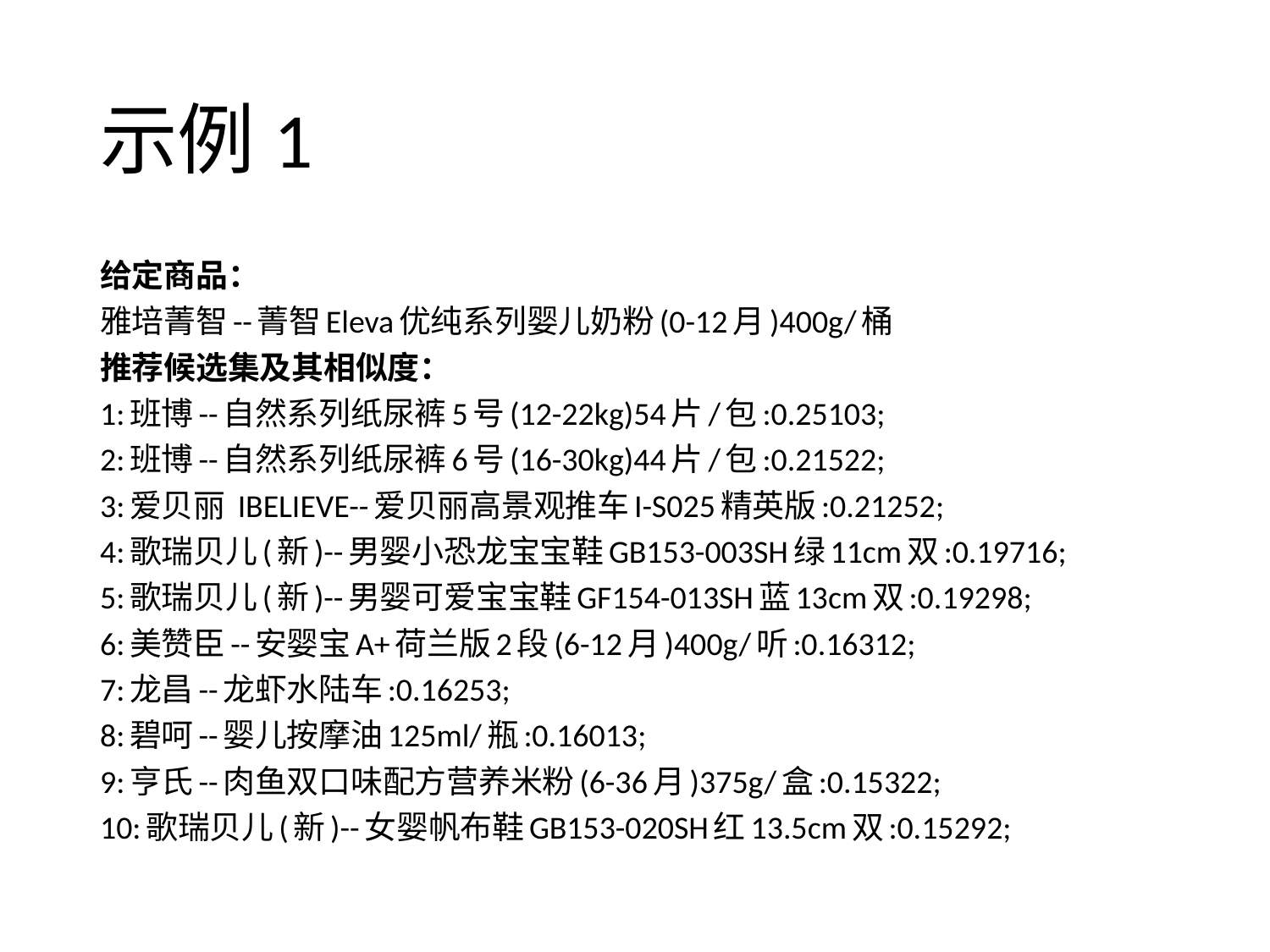

# 示例1
给定商品：
雅培菁智--菁智Eleva优纯系列婴儿奶粉(0-12月)400g/桶
推荐候选集及其相似度：
1:班博--自然系列纸尿裤5号(12-22kg)54片/包:0.25103;
2:班博--自然系列纸尿裤6号(16-30kg)44片/包:0.21522;
3:爱贝丽 IBELIEVE--爱贝丽高景观推车I-S025精英版:0.21252;
4:歌瑞贝儿(新)--男婴小恐龙宝宝鞋GB153-003SH绿11cm双:0.19716;
5:歌瑞贝儿(新)--男婴可爱宝宝鞋GF154-013SH蓝13cm双:0.19298;
6:美赞臣--安婴宝A+荷兰版2段(6-12月)400g/听:0.16312;
7:龙昌--龙虾水陆车:0.16253;
8:碧呵--婴儿按摩油125ml/瓶:0.16013;
9:亨氏--肉鱼双口味配方营养米粉(6-36月)375g/盒:0.15322;
10:歌瑞贝儿(新)--女婴帆布鞋GB153-020SH红13.5cm双:0.15292;